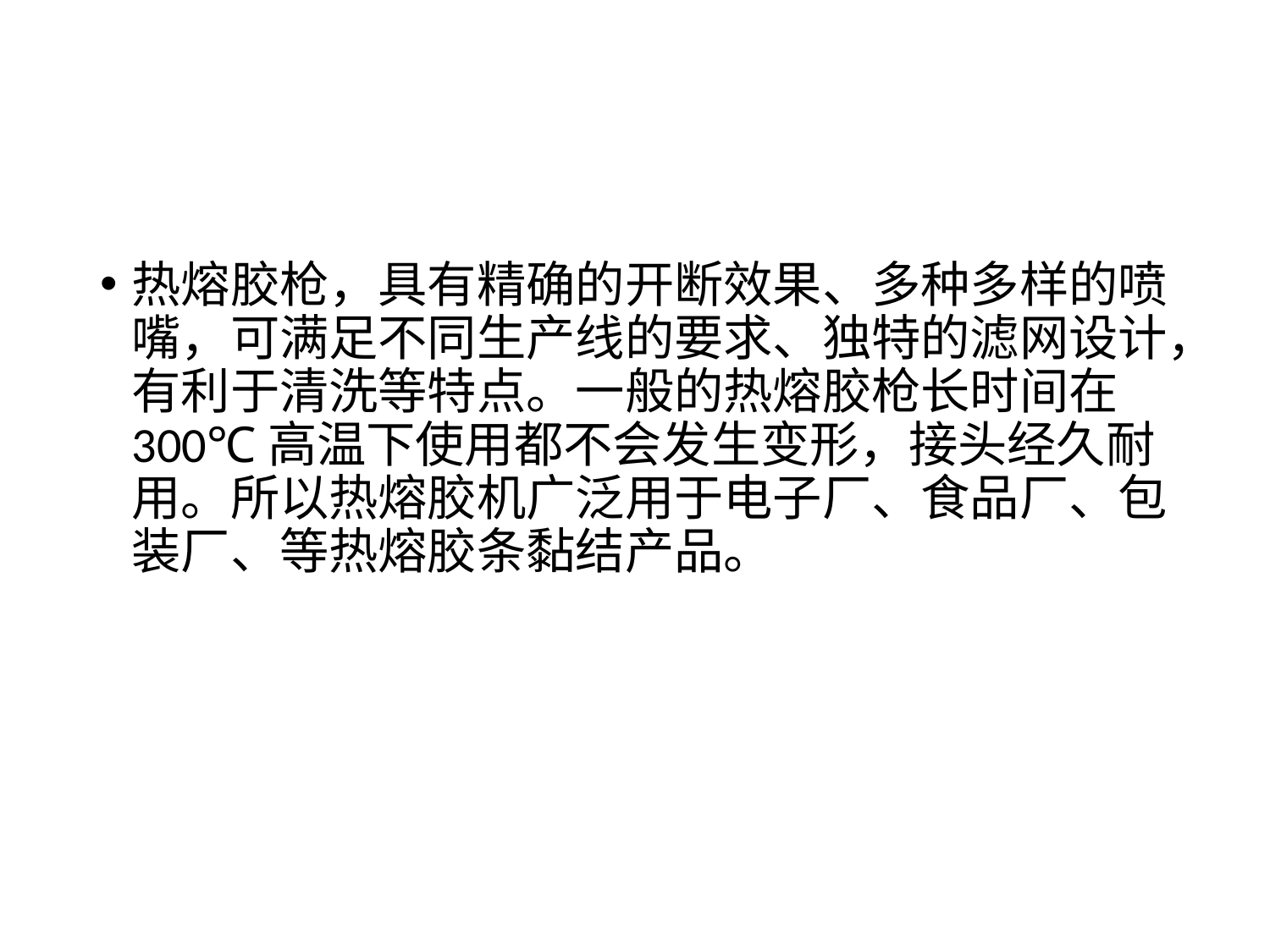

#
热熔胶枪，具有精确的开断效果、多种多样的喷嘴，可满足不同生产线的要求、独特的滤网设计，有利于清洗等特点。一般的热熔胶枪长时间在300℃高温下使用都不会发生变形，接头经久耐用。所以热熔胶机广泛用于电子厂、食品厂、包装厂、等热熔胶条黏结产品。